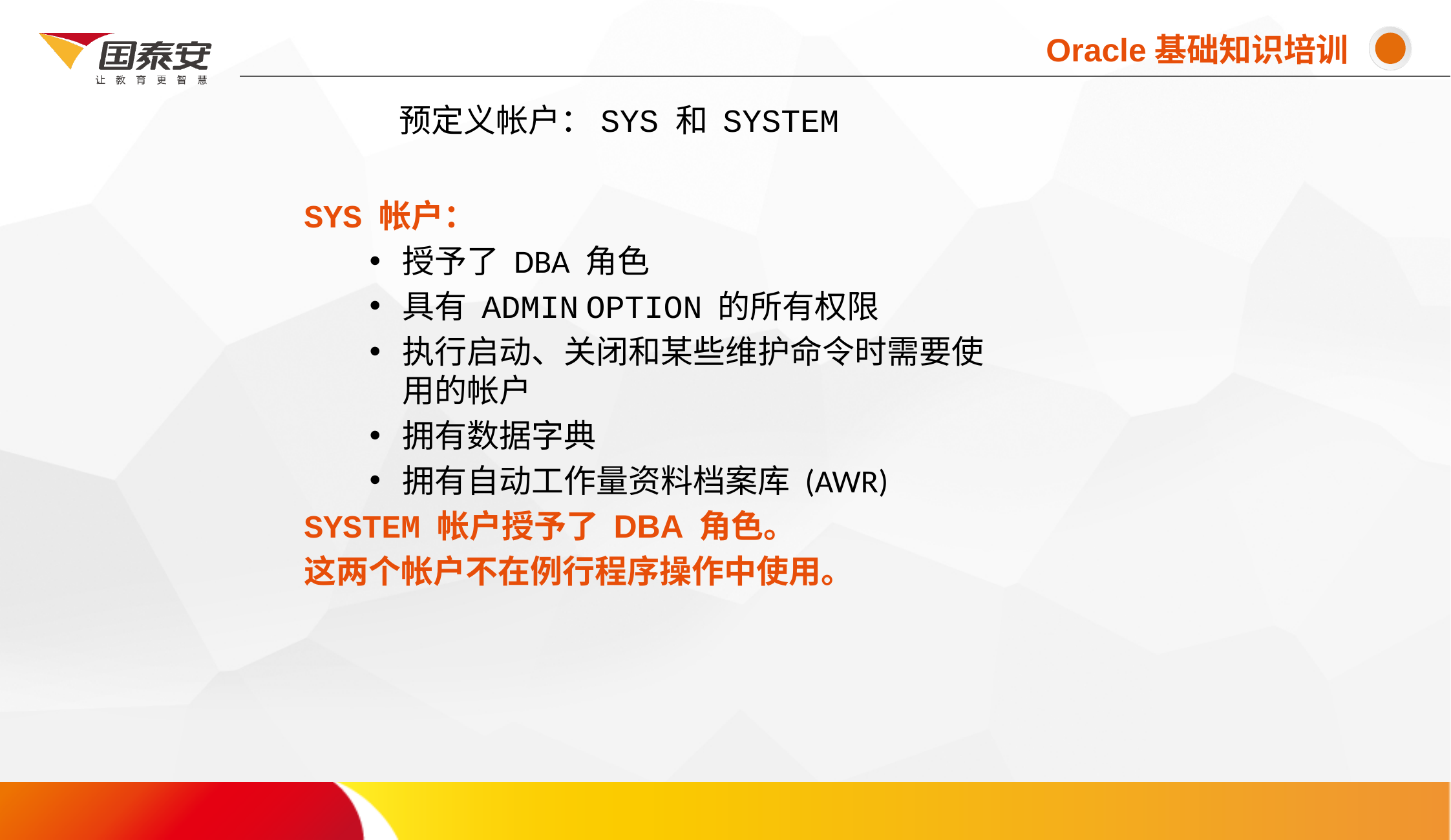

Oracle基础知识培训

# 预定义帐户：SYS 和 SYSTEM
SYS 帐户：
授予了 DBA 角色
具有 ADMIN OPTION 的所有权限
执行启动、关闭和某些维护命令时需要使用的帐户
拥有数据字典
拥有自动工作量资料档案库 (AWR)
SYSTEM 帐户授予了 DBA 角色。
这两个帐户不在例行程序操作中使用。